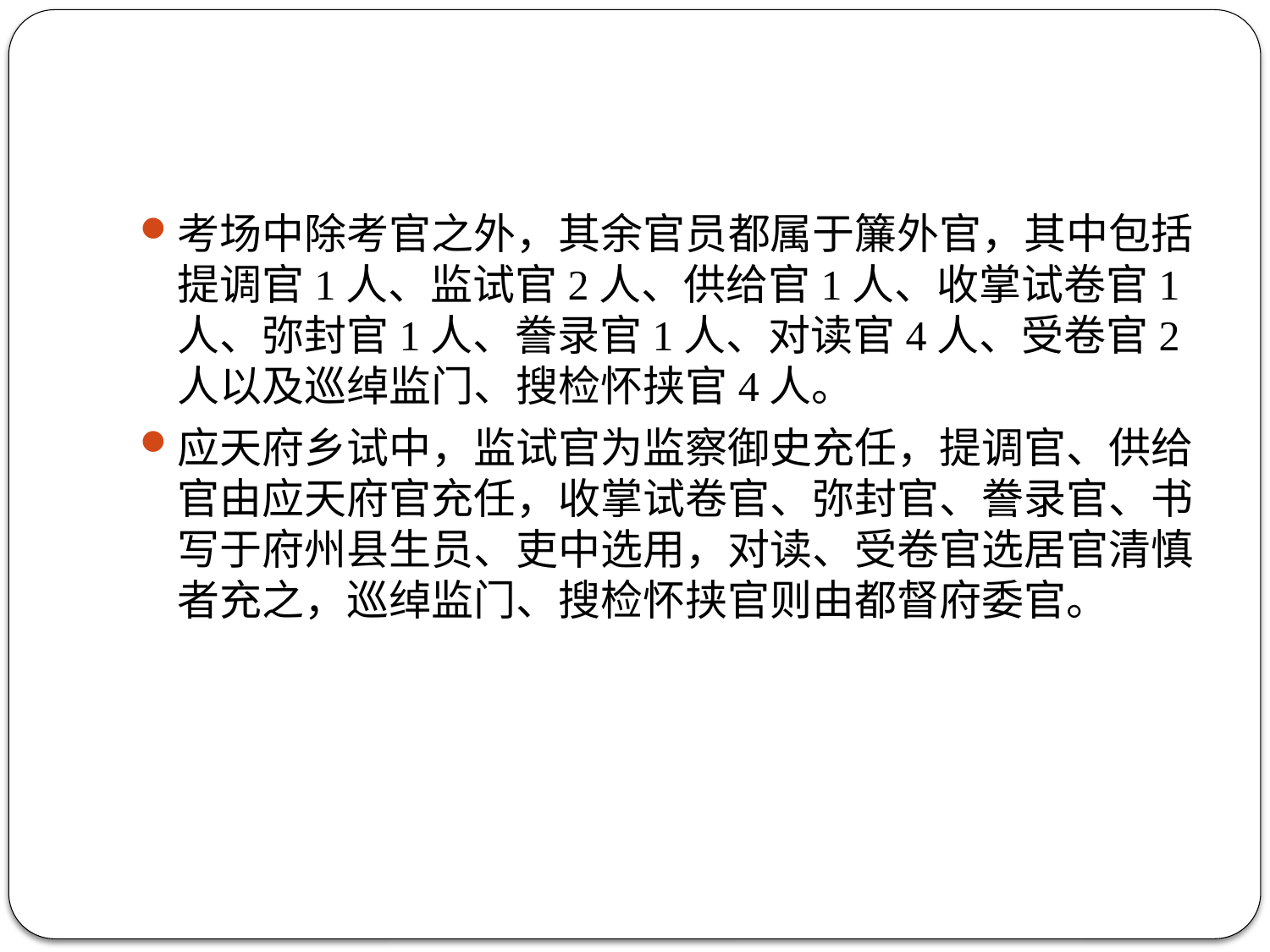

#
考场中除考官之外，其余官员都属于簾外官，其中包括提调官1人、监试官2人、供给官1人、收掌试卷官1人、弥封官1人、誊录官1人、对读官4人、受卷官2人以及巡绰监门、搜检怀挟官4人。
应天府乡试中，监试官为监察御史充任，提调官、供给官由应天府官充任，收掌试卷官、弥封官、誊录官、书写于府州县生员、吏中选用，对读、受卷官选居官清慎者充之，巡绰监门、搜检怀挟官则由都督府委官。